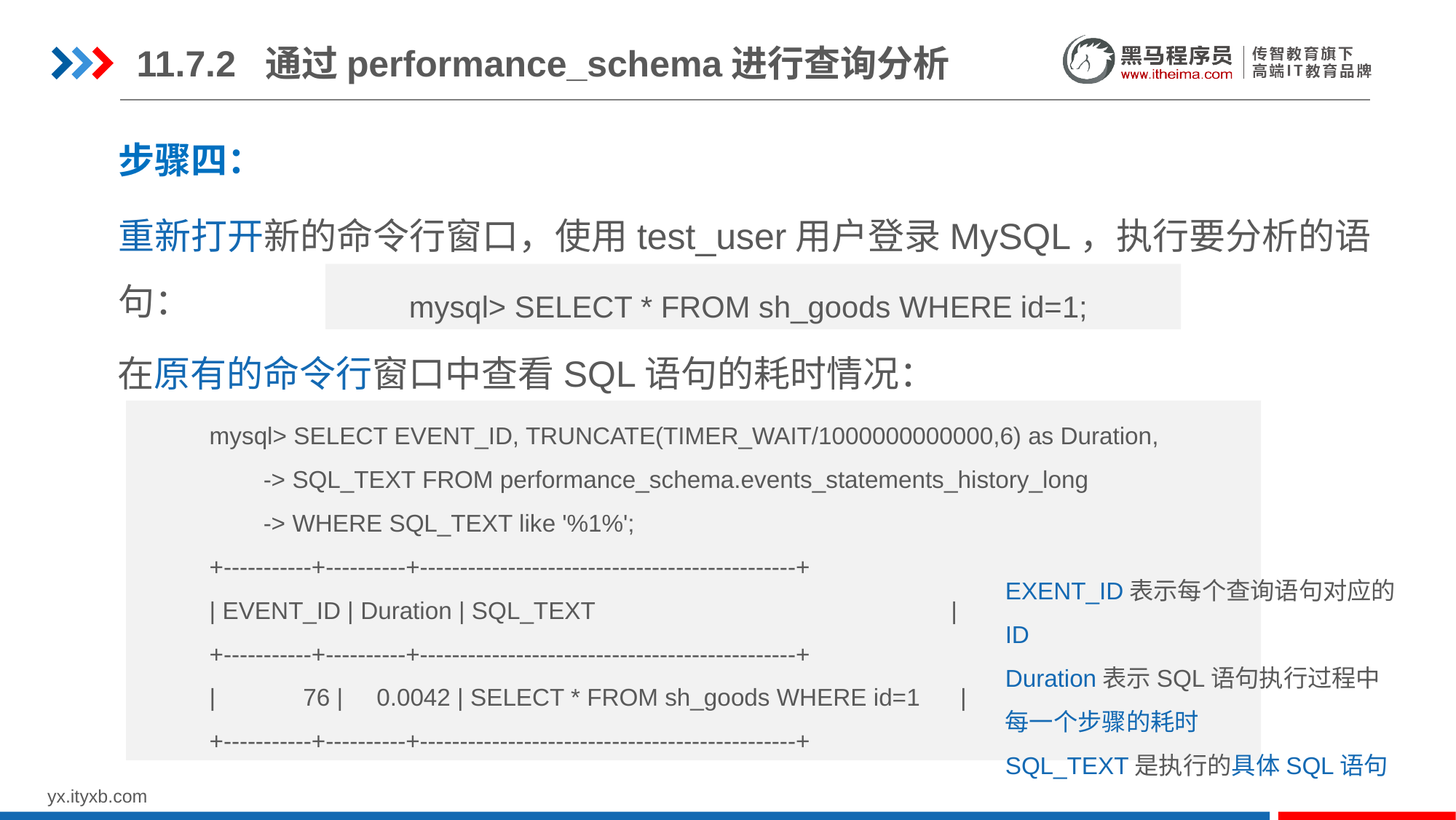

11.7.2  通过performance_schema进行查询分析
步骤四：
重新打开新的命令行窗口，使用test_user用户登录MySQL，执行要分析的语句：
mysql> SELECT * FROM sh_goods WHERE id=1;
在原有的命令行窗口中查看SQL语句的耗时情况：
mysql> SELECT EVENT_ID, TRUNCATE(TIMER_WAIT/1000000000000,6) as Duration,
        -> SQL_TEXT FROM performance_schema.events_statements_history_long
        -> WHERE SQL_TEXT like '%1%';
+-----------+----------+-----------------------------------------------+
| EVENT_ID | Duration | SQL_TEXT                                                     |
+-----------+----------+-----------------------------------------------+
|             76 |     0.0042 | SELECT * FROM sh_goods WHERE id=1      |
+-----------+----------+-----------------------------------------------+
EXENT_ID表示每个查询语句对应的ID
Duration表示SQL语句执行过程中
每一个步骤的耗时
SQL_TEXT是执行的具体SQL语句